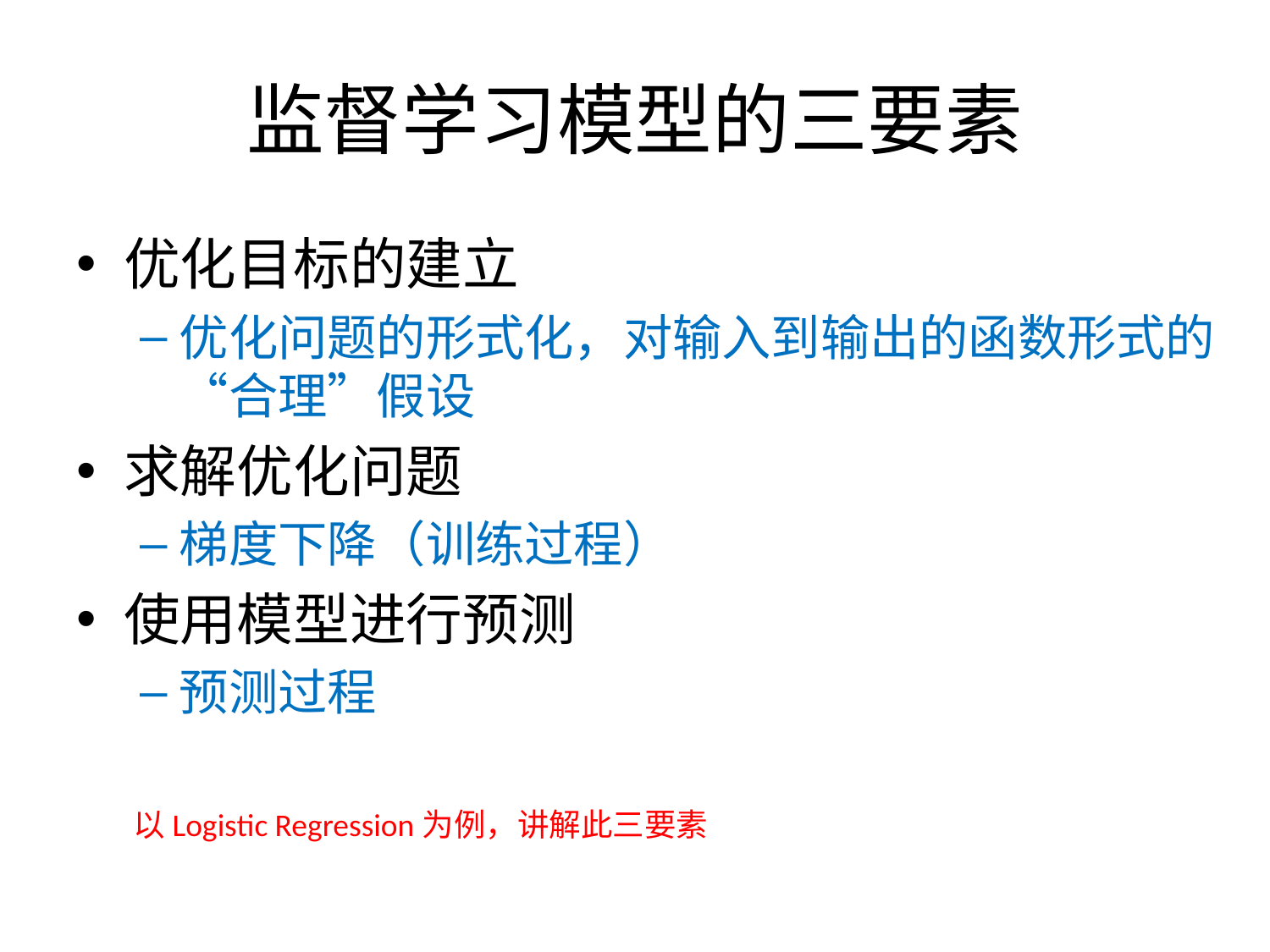

# 监督学习模型的三要素
优化目标的建立
优化问题的形式化，对输入到输出的函数形式的“合理”假设
求解优化问题
梯度下降（训练过程）
使用模型进行预测
预测过程
以Logistic Regression为例，讲解此三要素